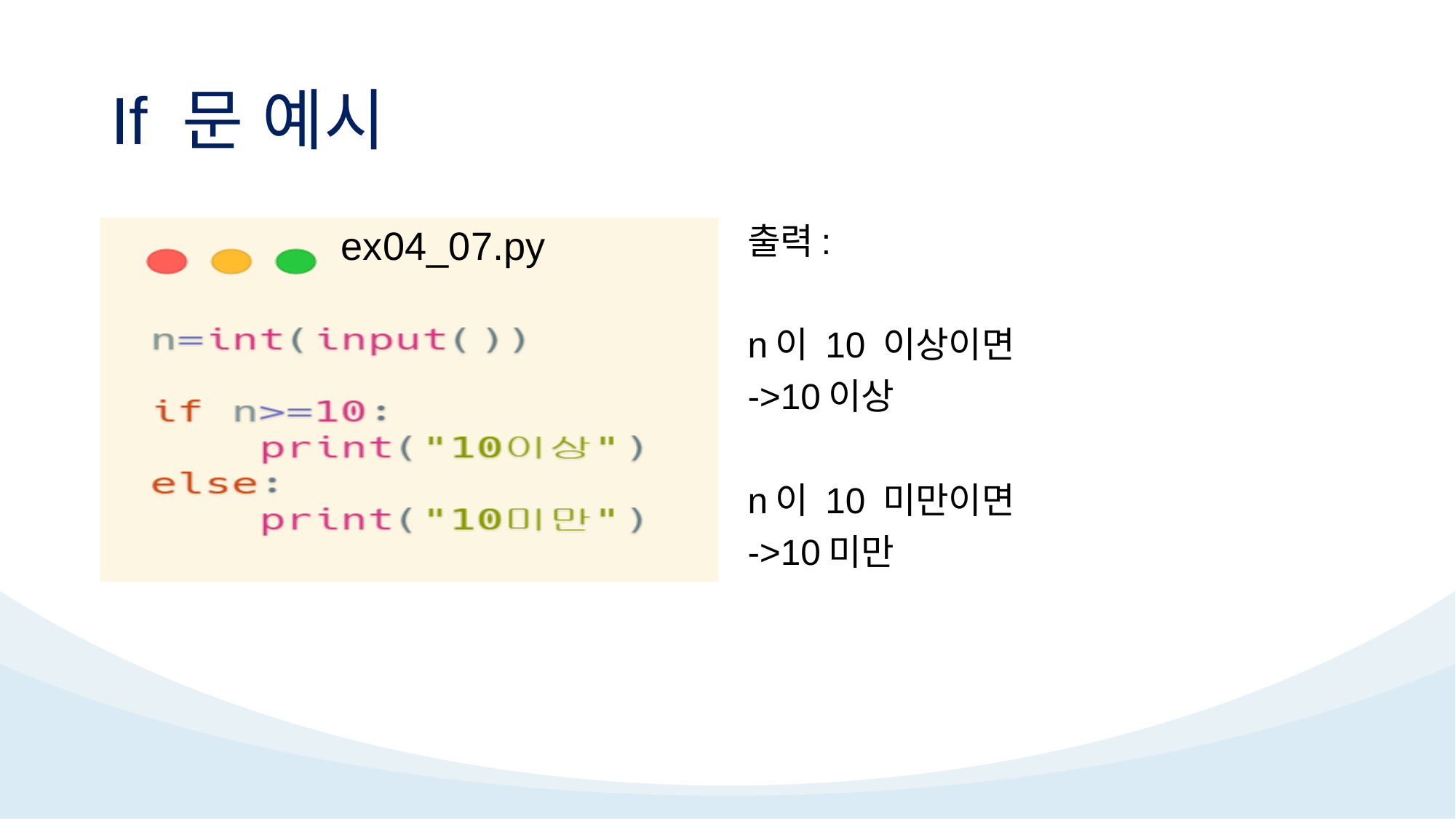

# If 문 예시
		 ex04_07.py
출력:

n이 10 이상이면
->10이상

n이 10 미만이면
->10미만